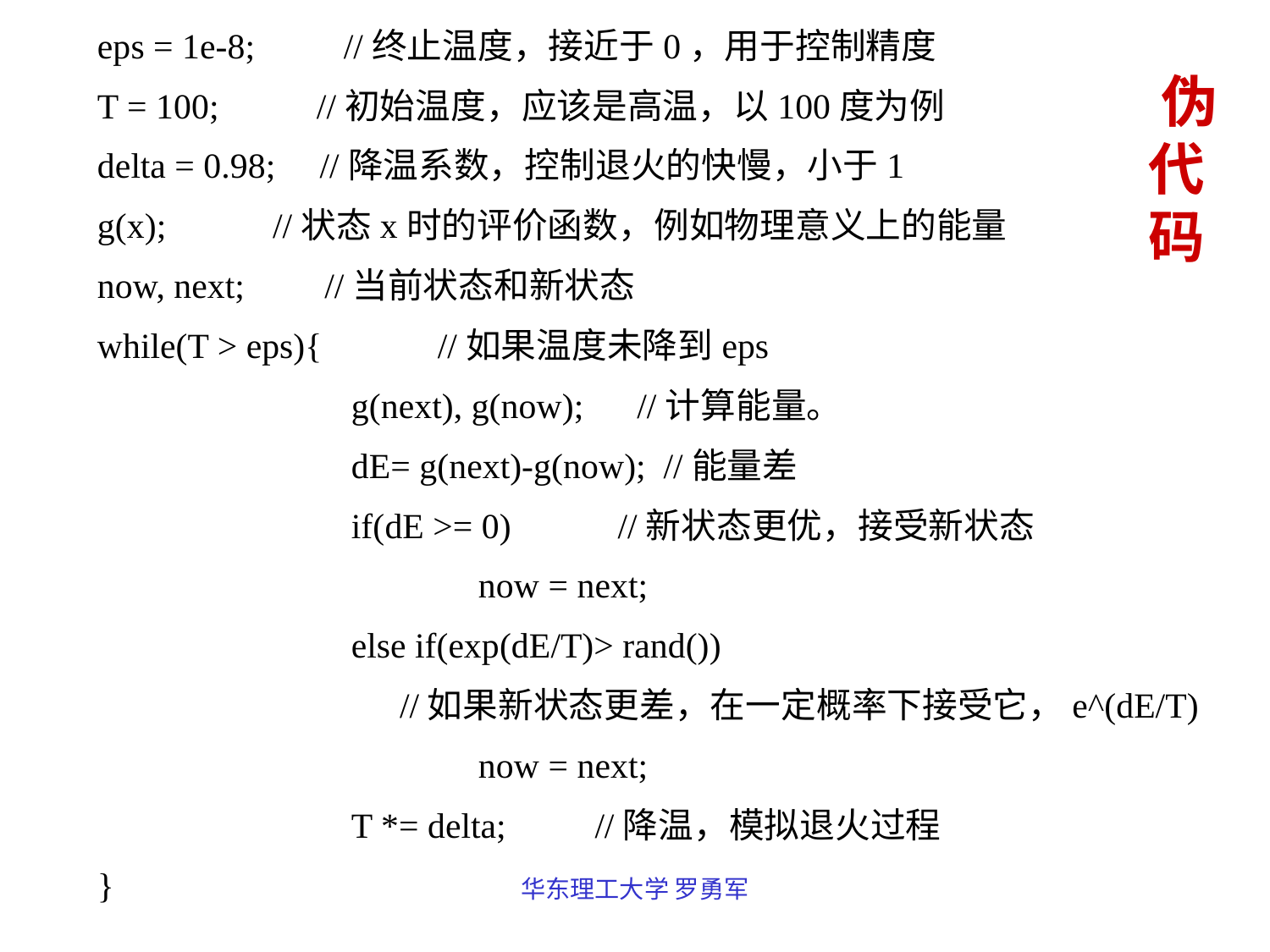

eps = 1e-8;          //终止温度，接近于0，用于控制精度
T = 100;           //初始温度，应该是高温，以100度为例
delta = 0.98;     //降温系数，控制退火的快慢，小于1
g(x);            //状态x时的评价函数，例如物理意义上的能量
now, next;         //当前状态和新状态
while(T > eps){             //如果温度未降到eps
		g(next), g(now);      //计算能量。
		dE= g(next)-g(now);  //能量差
		if(dE >= 0)            //新状态更优，接受新状态
			now = next;
		else if(exp(dE/T)> rand())
                                  //如果新状态更差，在一定概率下接受它，e^(dE/T)
			now = next;
		T *= delta;          //降温，模拟退火过程
}
 伪代码
华东理工大学 罗勇军